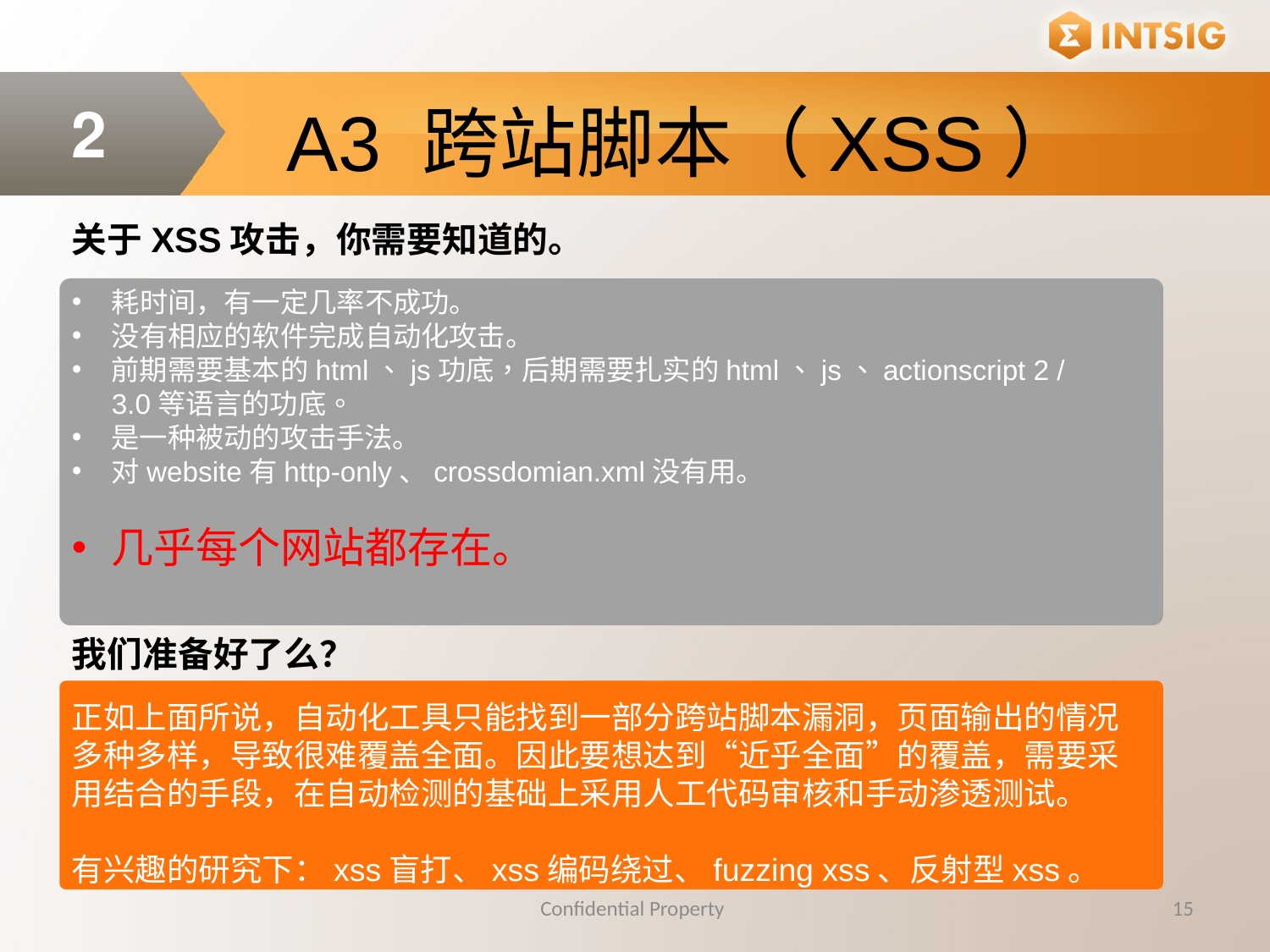

A3 跨站脚本（XSS）
2
关于XSS攻击，你需要知道的。
耗时间，有一定几率不成功。
没有相应的软件完成自动化攻击。
前期需要基本的html、js功底，后期需要扎实的html、js、actionscript 2 / 3.0等语言的功底。
是一种被动的攻击手法。
对website有http-only、crossdomian.xml没有用。

几乎每个网站都存在。

我们准备好了么？

正如上面所说，自动化工具只能找到一部分跨站脚本漏洞，页面输出的情况多种多样，导致很难覆盖全面。因此要想达到“近乎全面”的覆盖，需要采用结合的手段，在自动检测的基础上采用人工代码审核和手动渗透测试。

有兴趣的研究下：xss盲打、xss编码绕过、fuzzing xss、反射型xss。
Confidential Property
15